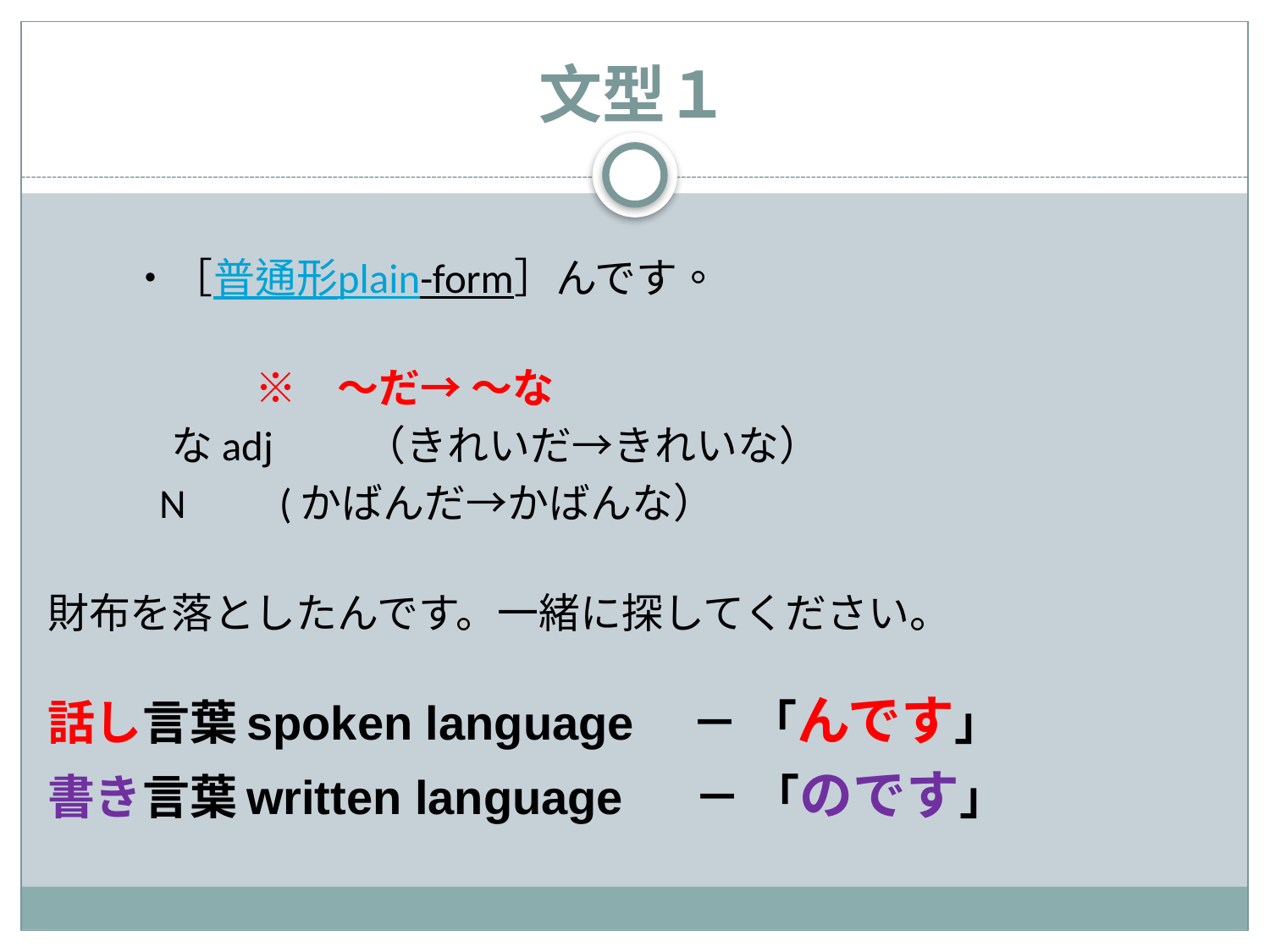

# 文型１
　　・［普通形plain-form］んです。
　　　　　　　　　　　　　
　　　　　※　～だ→ ～な
　　　なadj　　（きれいだ→きれいな）
            N          (かばんだ→かばんな）
財布を落としたんです。一緒に探してください。
　　　　　
話し言葉spoken language　－ 「んです」
書き言葉written language 　－ 「のです」